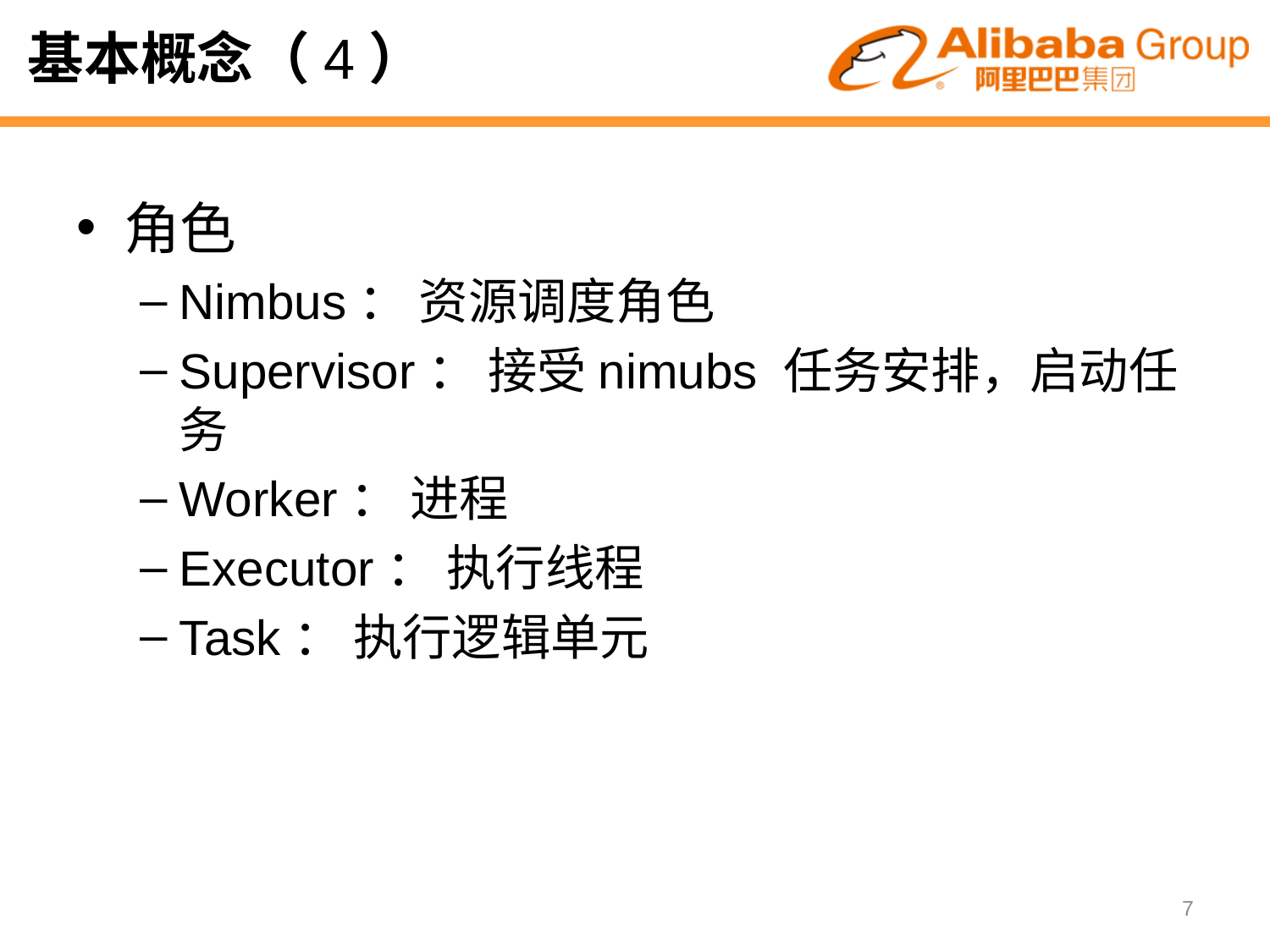

# 基本概念（4）
角色
Nimbus： 资源调度角色
Supervisor： 接受nimubs 任务安排，启动任务
Worker： 进程
Executor： 执行线程
Task： 执行逻辑单元

7